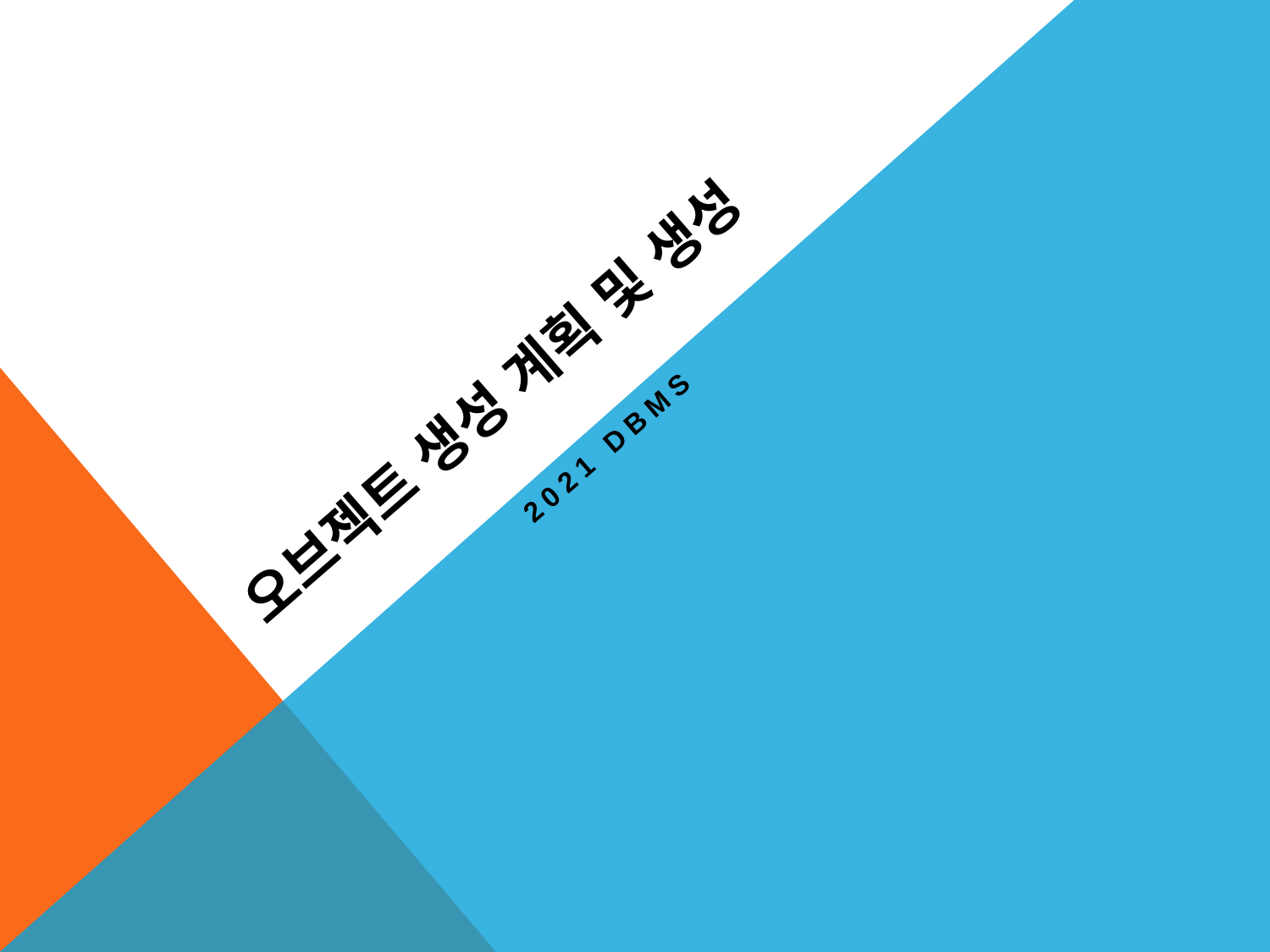

# 오브젝트 생성 계획 및 생성
2021 DBMS